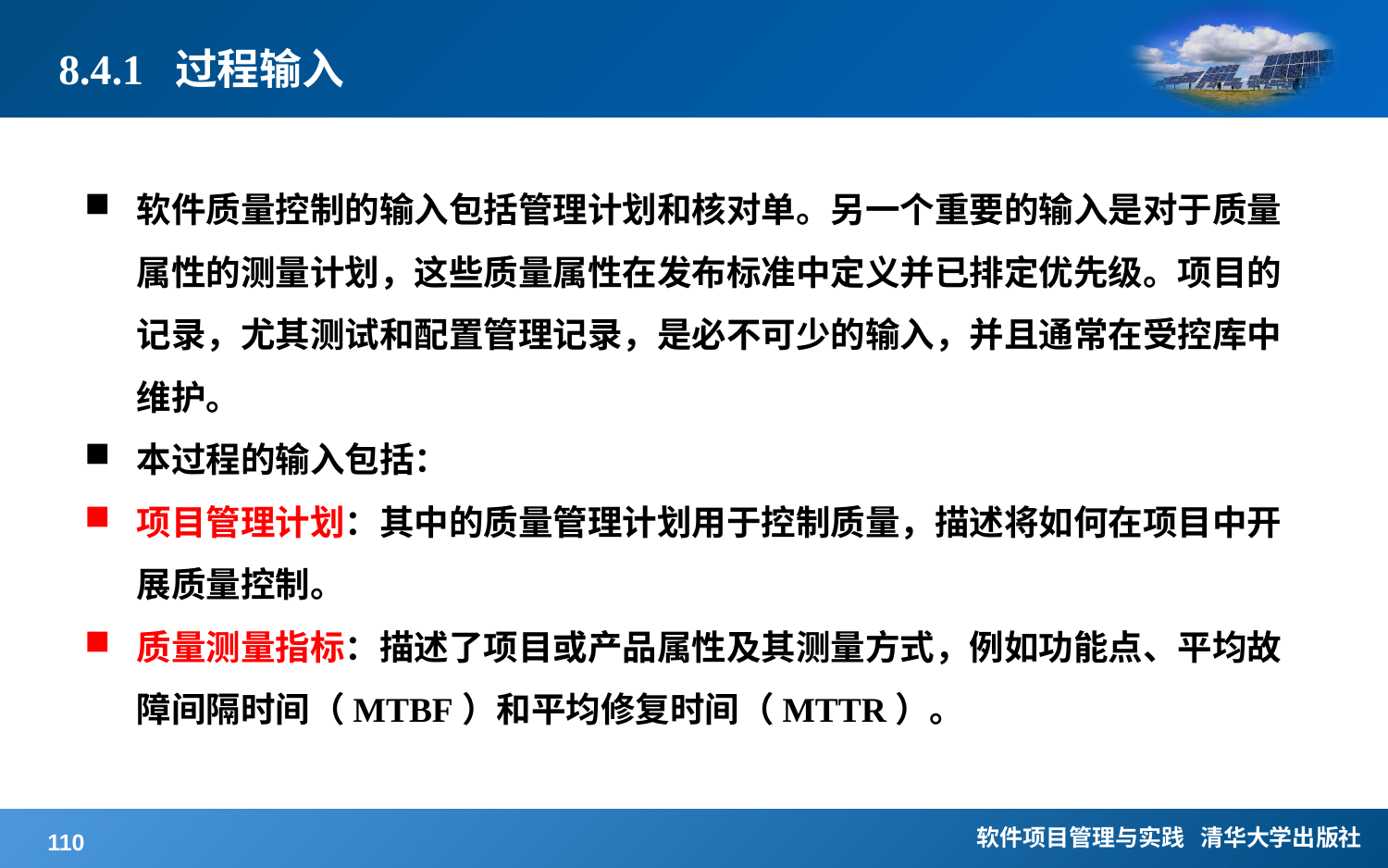

# 8.4.1  过程输入
软件质量控制的输入包括管理计划和核对单。另一个重要的输入是对于质量属性的测量计划，这些质量属性在发布标准中定义并已排定优先级。项目的记录，尤其测试和配置管理记录，是必不可少的输入，并且通常在受控库中维护。
本过程的输入包括：
项目管理计划：其中的质量管理计划用于控制质量，描述将如何在项目中开展质量控制。
质量测量指标：描述了项目或产品属性及其测量方式，例如功能点、平均故障间隔时间（MTBF）和平均修复时间（MTTR）。